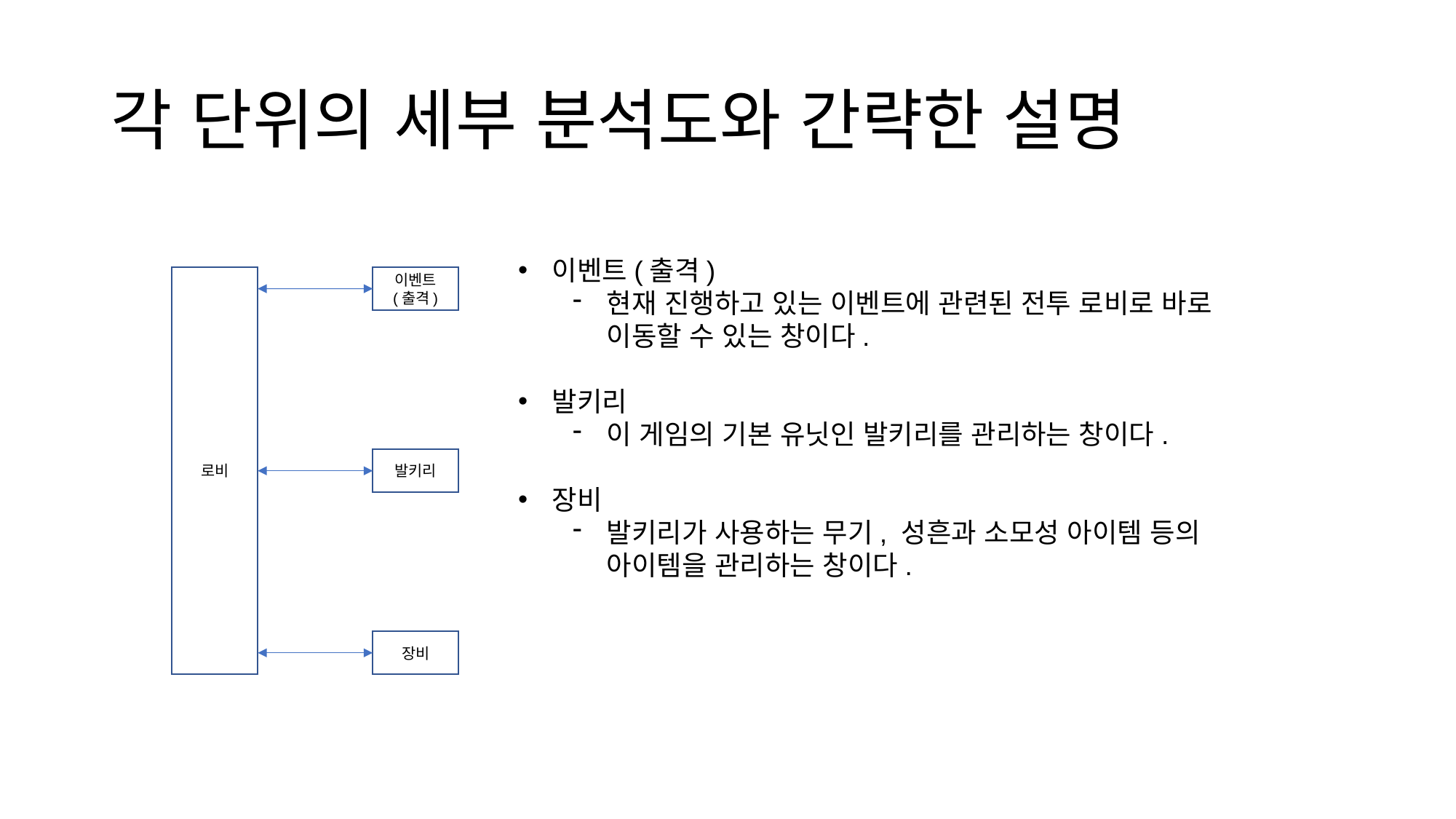

# 각 단위의 세부 분석도와 간략한 설명
이벤트(출격)
현재 진행하고 있는 이벤트에 관련된 전투 로비로 바로 이동할 수 있는 창이다.

발키리
이 게임의 기본 유닛인 발키리를 관리하는 창이다.

장비
발키리가 사용하는 무기, 성흔과 소모성 아이템 등의 아이템을 관리하는 창이다.
로비
이벤트
(출격)
발키리
장비